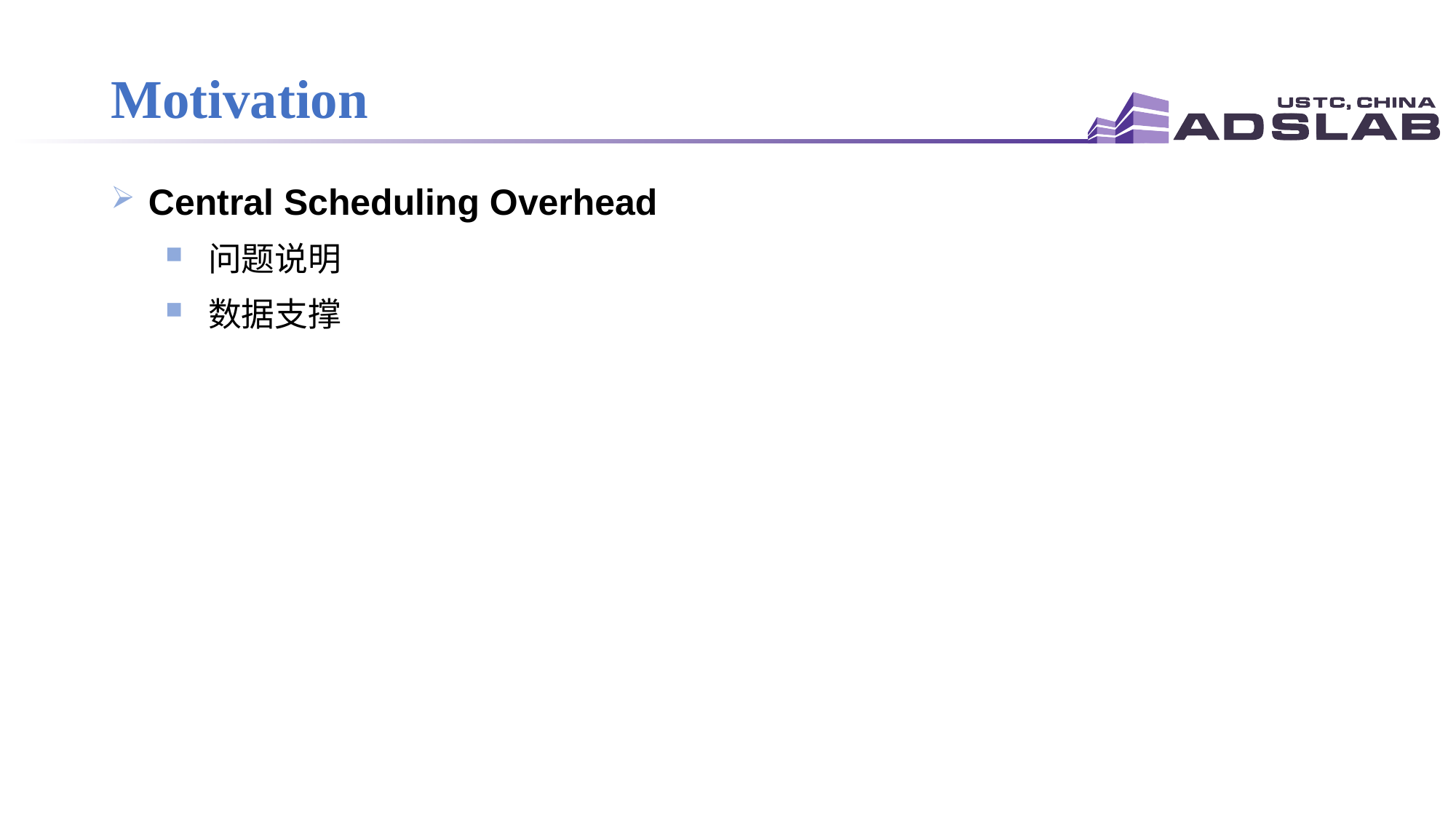

# Motivation
 Central Scheduling Overhead
 问题说明
 数据支撑